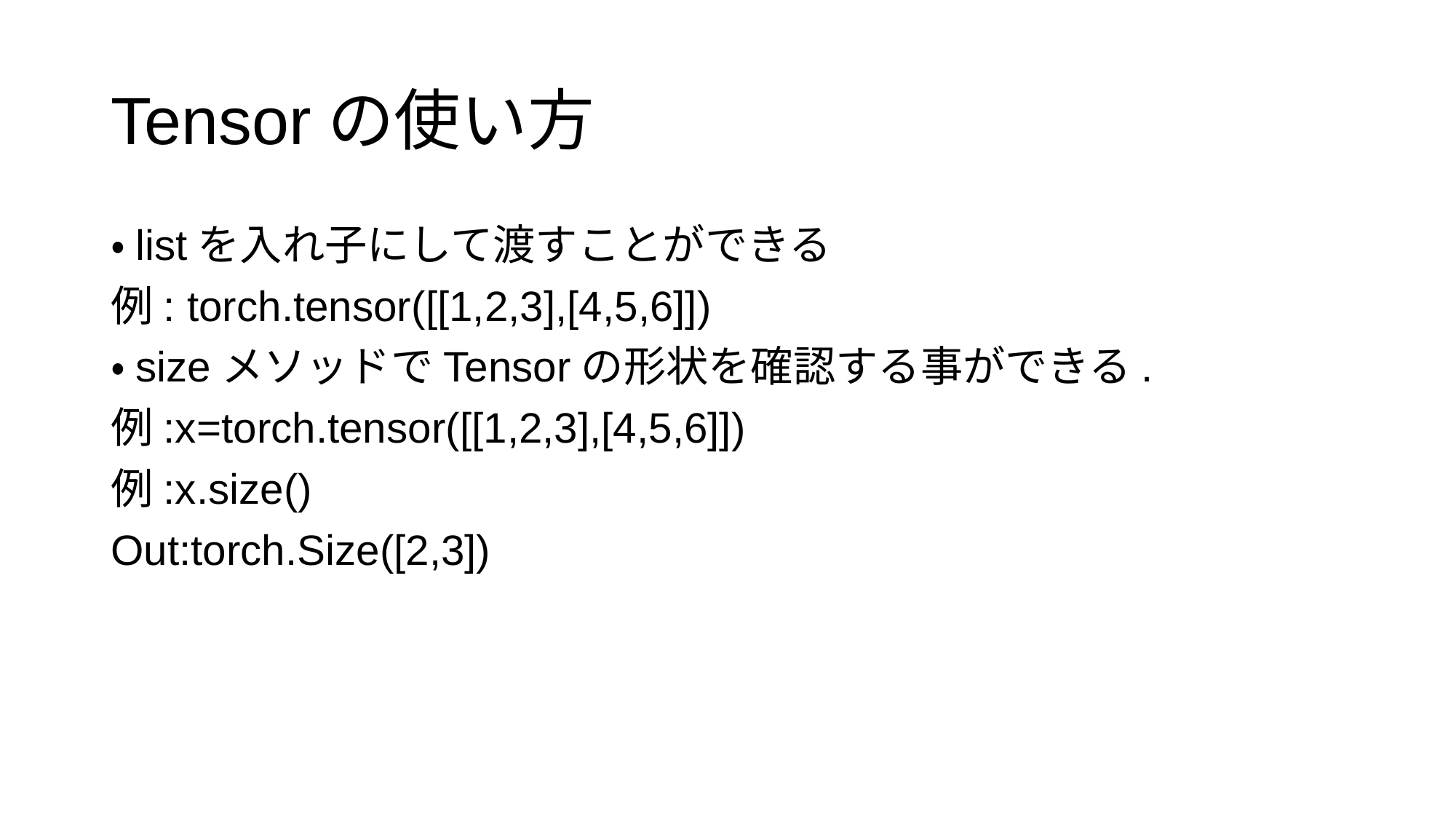

# Tensorの使い方
・listを入れ子にして渡すことができる
例: torch.tensor([[1,2,3],[4,5,6]])
・sizeメソッドでTensorの形状を確認する事ができる.
例:x=torch.tensor([[1,2,3],[4,5,6]])
例:x.size()
Out:torch.Size([2,3])